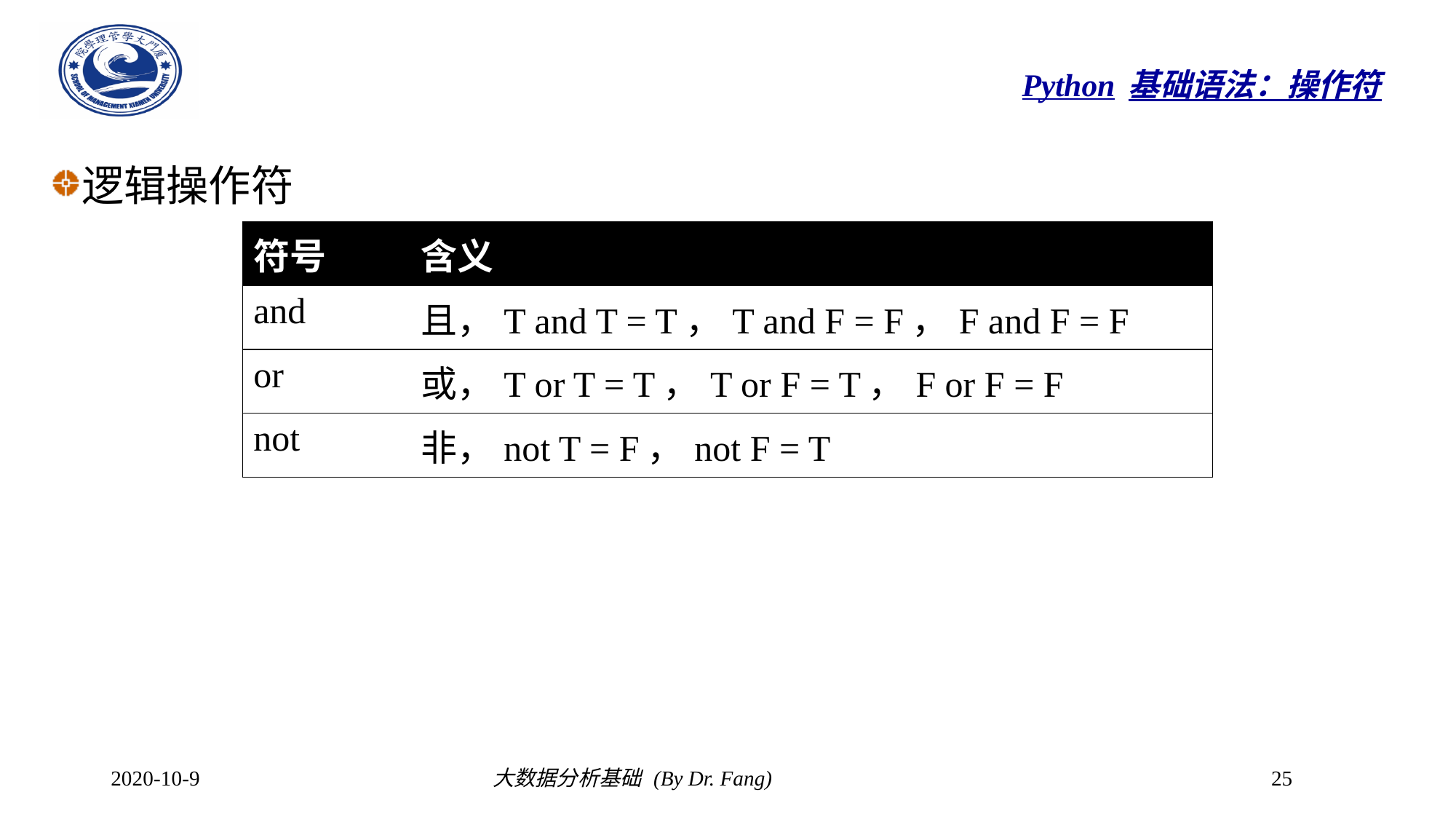

# Python基础语法：操作符
逻辑操作符
| 符号 | 含义 |
| --- | --- |
| and | 且，T and T = T，T and F = F，F and F = F |
| or | 或，T or T = T，T or F = T，F or F = F |
| not | 非，not T = F，not F = T |
2020-10-9
大数据分析基础 (By Dr. Fang)
25